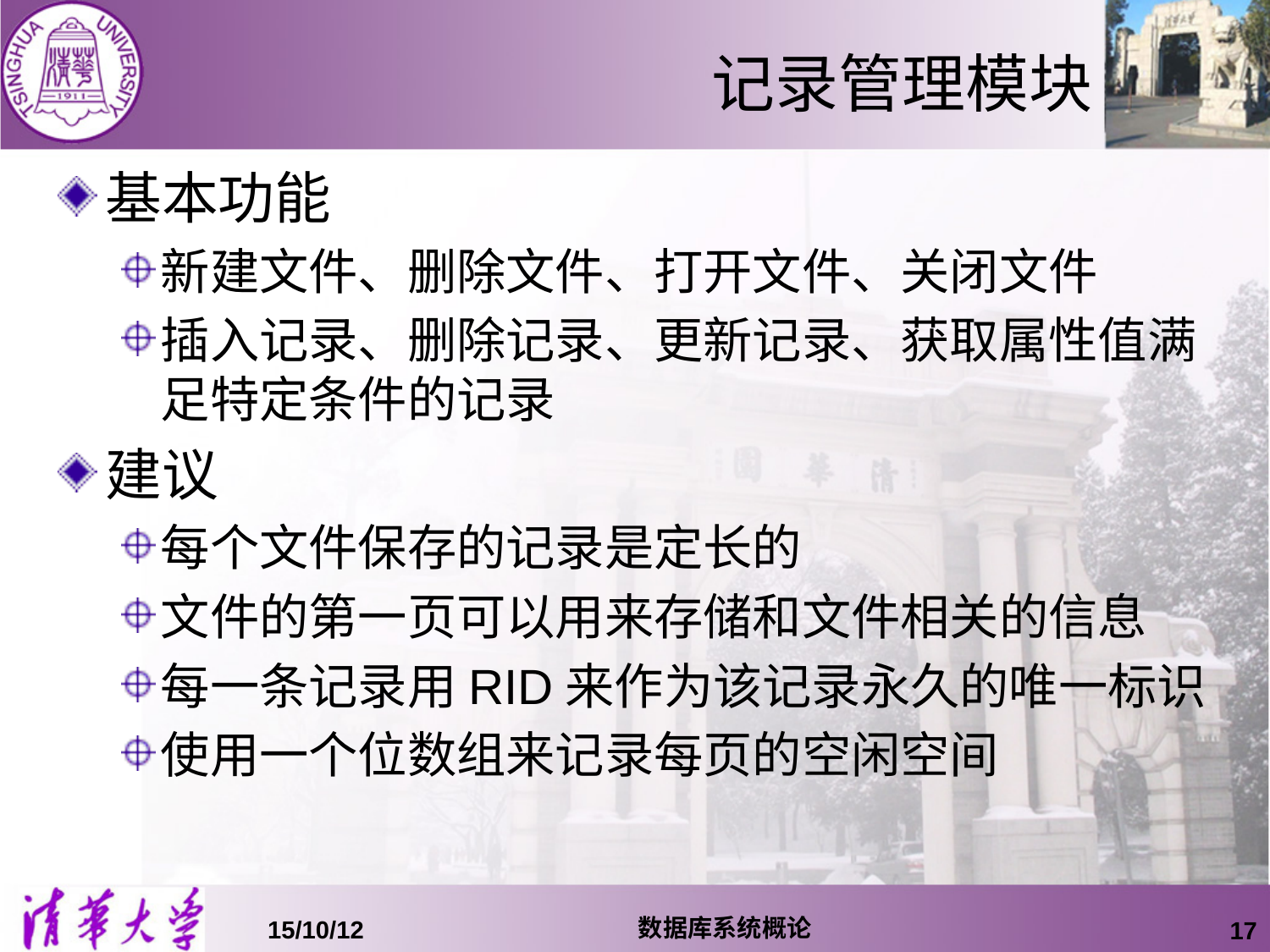

# 记录管理模块
基本功能
新建文件、删除文件、打开文件、关闭文件
插入记录、删除记录、更新记录、获取属性值满足特定条件的记录
建议
每个文件保存的记录是定长的
文件的第一页可以用来存储和文件相关的信息
每一条记录用RID来作为该记录永久的唯一标识
使用一个位数组来记录每页的空闲空间
数据库系统概论
15/10/12
17